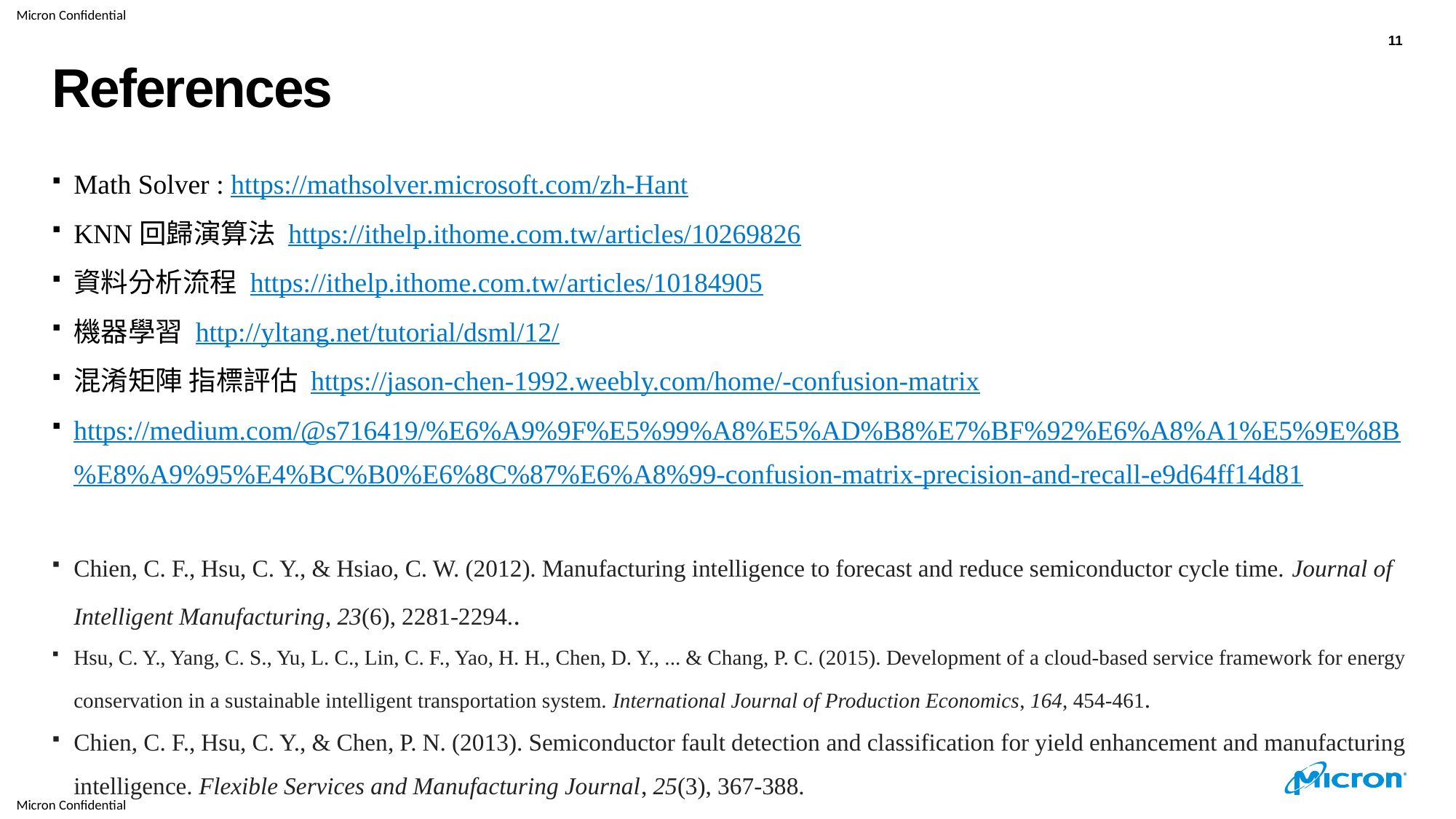

11
# References
Math Solver : https://mathsolver.microsoft.com/zh-Hant
KNN回歸演算法 https://ithelp.ithome.com.tw/articles/10269826
資料分析流程 https://ithelp.ithome.com.tw/articles/10184905
機器學習 http://yltang.net/tutorial/dsml/12/
混淆矩陣 指標評估 https://jason-chen-1992.weebly.com/home/-confusion-matrix
https://medium.com/@s716419/%E6%A9%9F%E5%99%A8%E5%AD%B8%E7%BF%92%E6%A8%A1%E5%9E%8B%E8%A9%95%E4%BC%B0%E6%8C%87%E6%A8%99-confusion-matrix-precision-and-recall-e9d64ff14d81

Chien, C. F., Hsu, C. Y., & Hsiao, C. W. (2012). Manufacturing intelligence to forecast and reduce semiconductor cycle time. Journal of Intelligent Manufacturing, 23(6), 2281-2294..
Hsu, C. Y., Yang, C. S., Yu, L. C., Lin, C. F., Yao, H. H., Chen, D. Y., ... & Chang, P. C. (2015). Development of a cloud-based service framework for energy conservation in a sustainable intelligent transportation system. International Journal of Production Economics, 164, 454-461.
Chien, C. F., Hsu, C. Y., & Chen, P. N. (2013). Semiconductor fault detection and classification for yield enhancement and manufacturing intelligence. Flexible Services and Manufacturing Journal, 25(3), 367-388.